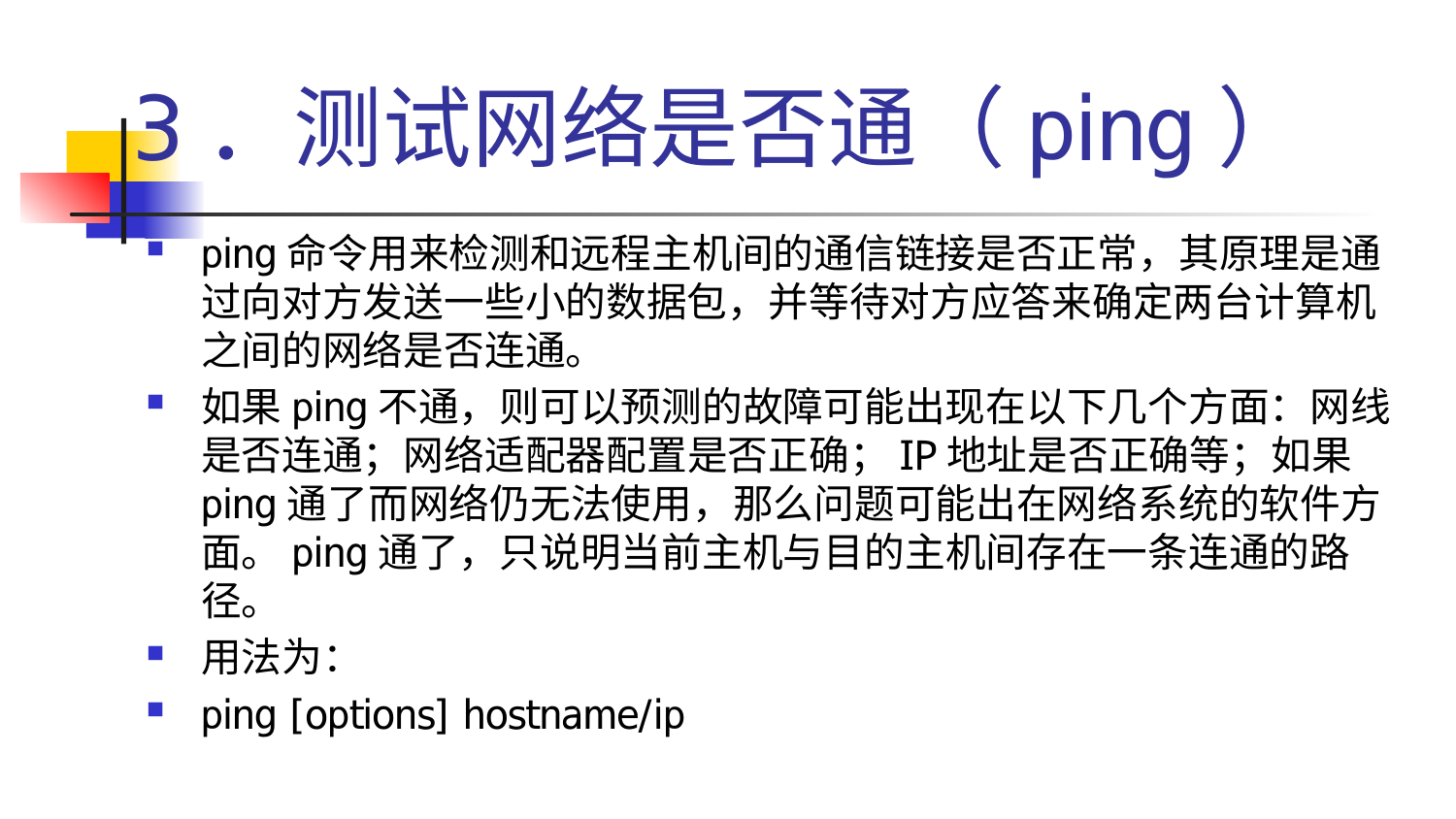

# 3．测试网络是否通（ping）
ping命令用来检测和远程主机间的通信链接是否正常，其原理是通过向对方发送一些小的数据包，并等待对方应答来确定两台计算机之间的网络是否连通。
如果ping不通，则可以预测的故障可能出现在以下几个方面：网线是否连通；网络适配器配置是否正确；IP地址是否正确等；如果ping通了而网络仍无法使用，那么问题可能出在网络系统的软件方面。ping通了，只说明当前主机与目的主机间存在一条连通的路径。
用法为：
ping [options] hostname/ip